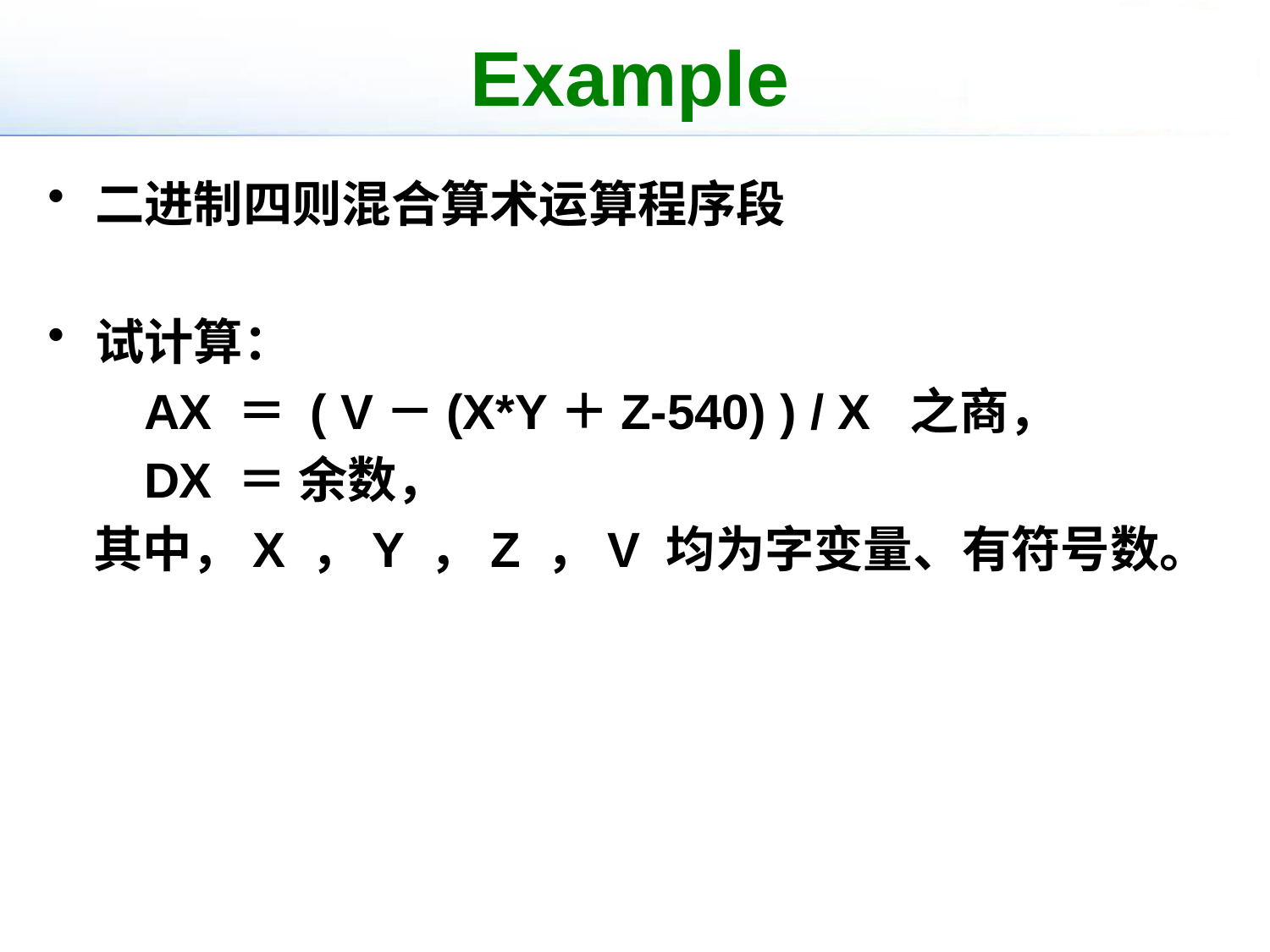

# Example
二进制四则混合算术运算程序段

试计算：
       AX ＝ ( V－(X*Y＋Z-540) ) / X  之商，
       DX ＝ 余数，
   其中，X ，Y ，Z ，V 均为字变量、有符号数。